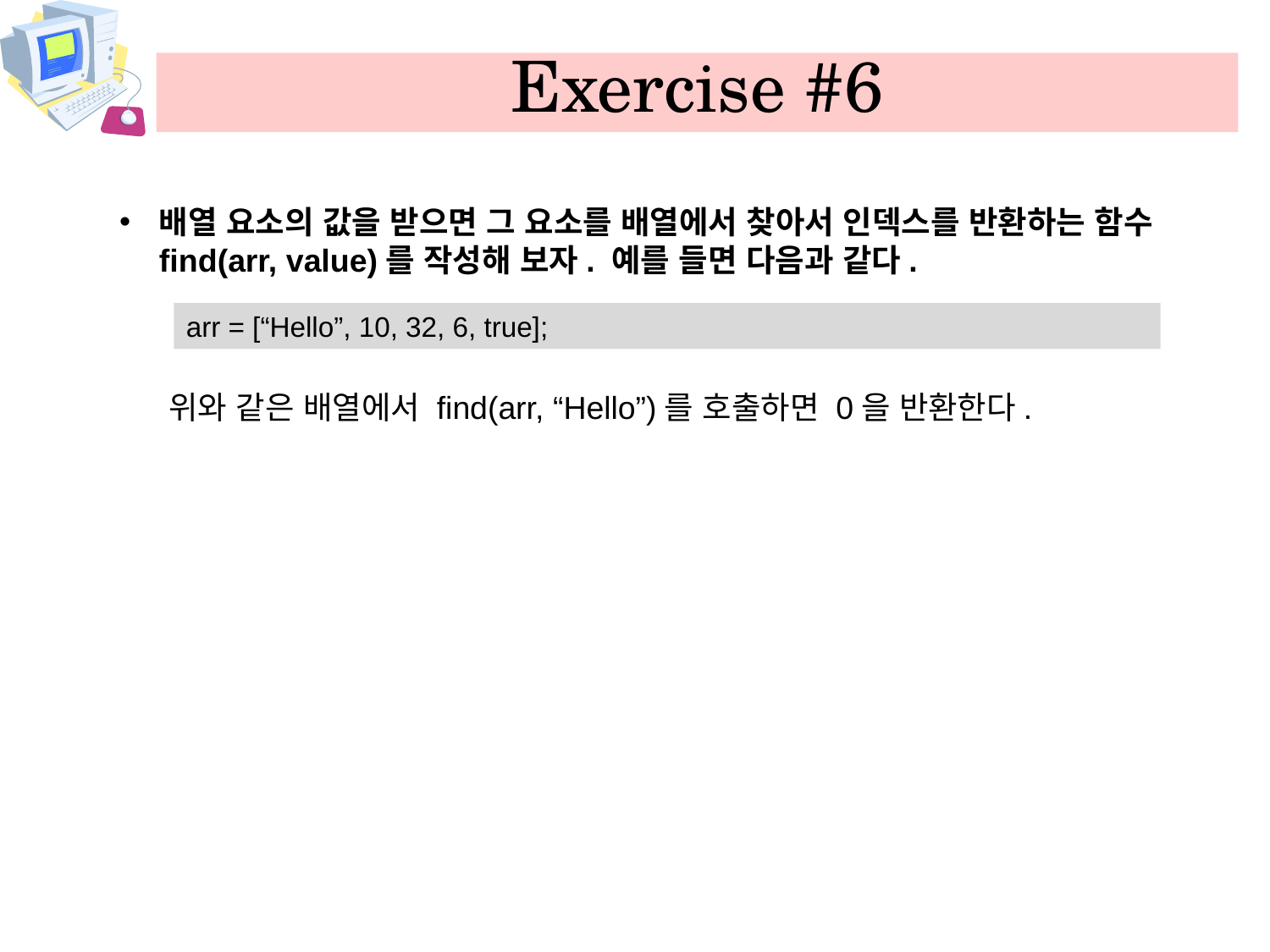

# Exercise #6
배열 요소의 값을 받으면 그 요소를 배열에서 찾아서 인덱스를 반환하는 함수  find(arr, value)를 작성해 보자. 예를 들면 다음과 같다.
arr = [“Hello”, 10, 32, 6, true];
위와 같은 배열에서 find(arr, “Hello”)를 호출하면 0을 반환한다.